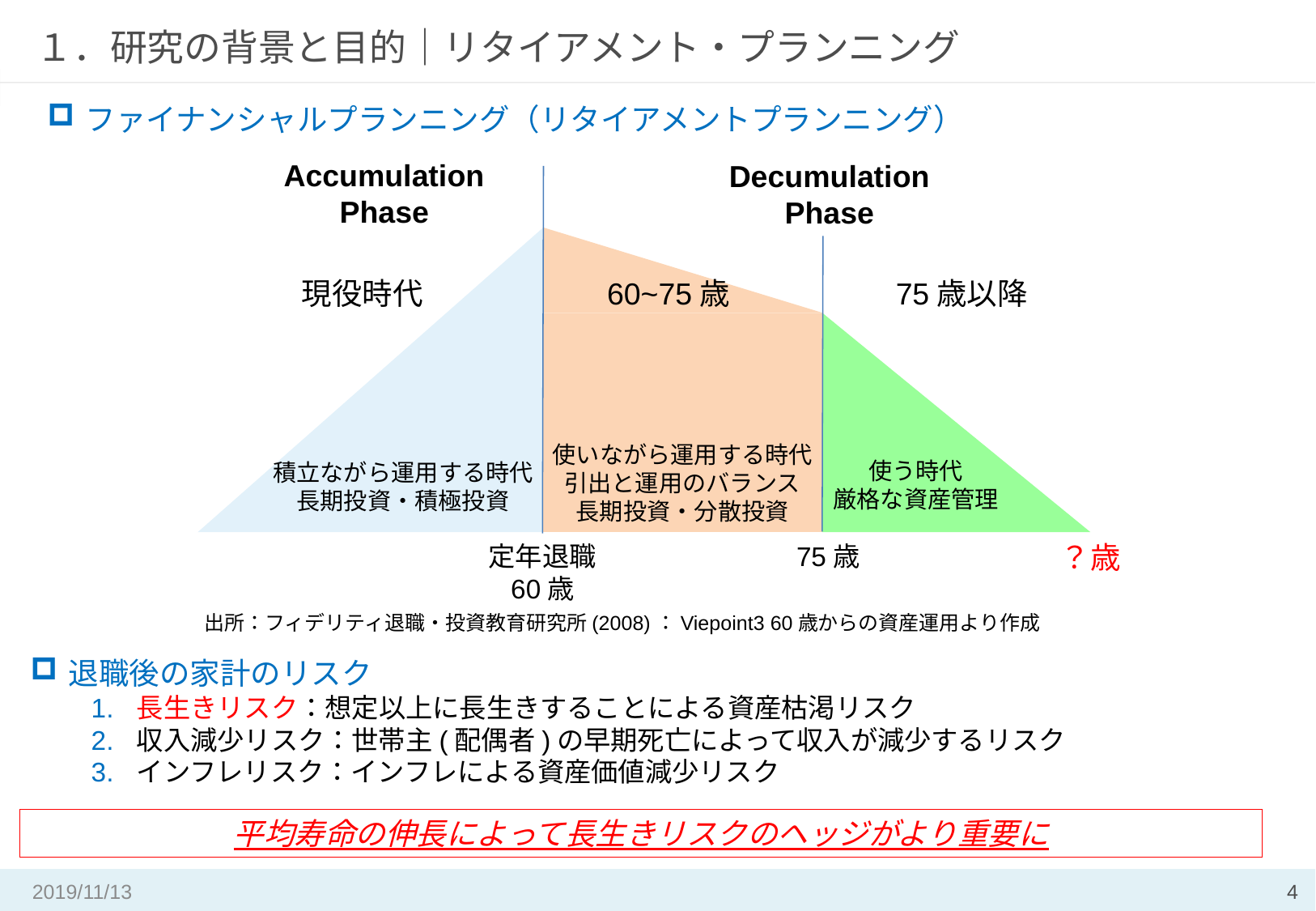

# １．研究の背景と目的｜リタイアメント・プランニング
ファイナンシャルプランニング（リタイアメントプランニング）
Accumulation
Phase
Decumulation
Phase

現役時代
60~75歳
75歳以降

使いながら運用する時代
引出と運用のバランス
長期投資・分散投資
使う時代
厳格な資産管理
積立ながら運用する時代
長期投資・積極投資
定年退職
60歳
75歳
？歳
出所：フィデリティ退職・投資教育研究所(2008)：Viepoint3 60歳からの資産運用より作成
退職後の家計のリスク
長生きリスク：想定以上に長生きすることによる資産枯渇リスク
収入減少リスク：世帯主(配偶者)の早期死亡によって収入が減少するリスク
インフレリスク：インフレによる資産価値減少リスク
平均寿命の伸長によって長生きリスクのヘッジがより重要に

2019/11/13
4